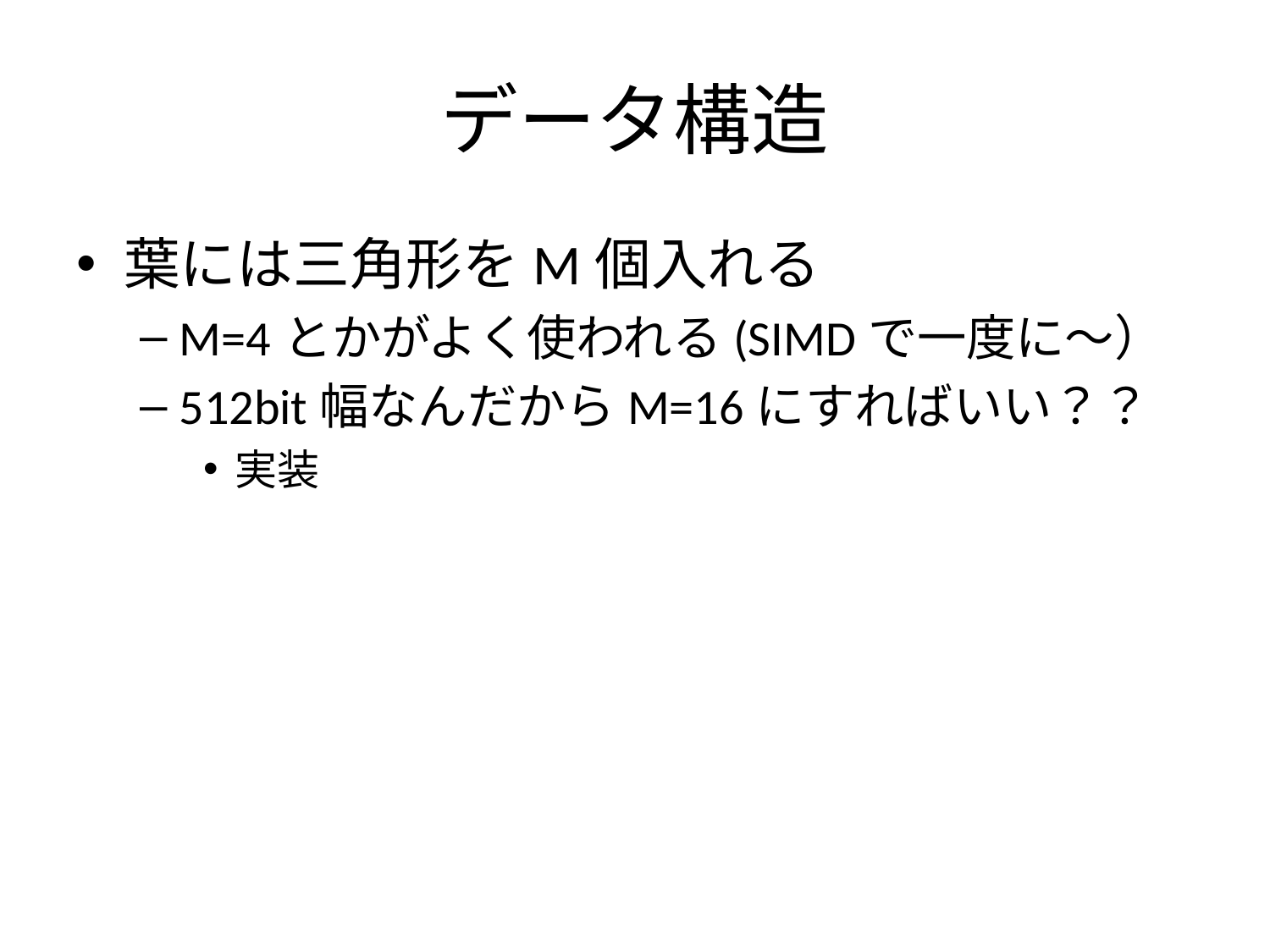

# データ構造
葉には三角形をM個入れる
M=4とかがよく使われる(SIMDで一度に〜）
512bit幅なんだからM=16にすればいい？？
実装